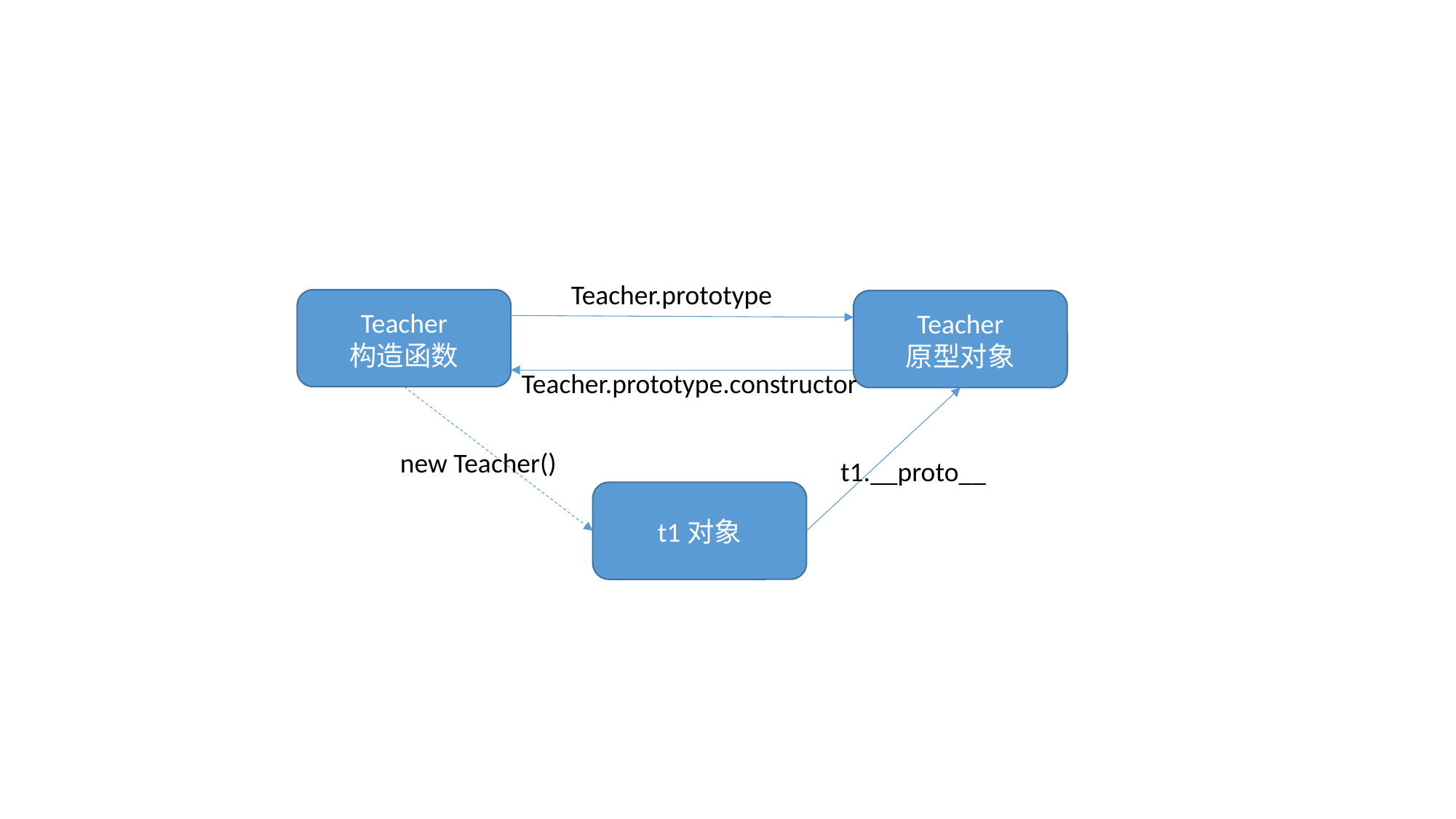

Teacher.prototype
Teacher
构造函数
Teacher
原型对象
Teacher.prototype.constructor
new Teacher()
t1.__proto__
t1对象